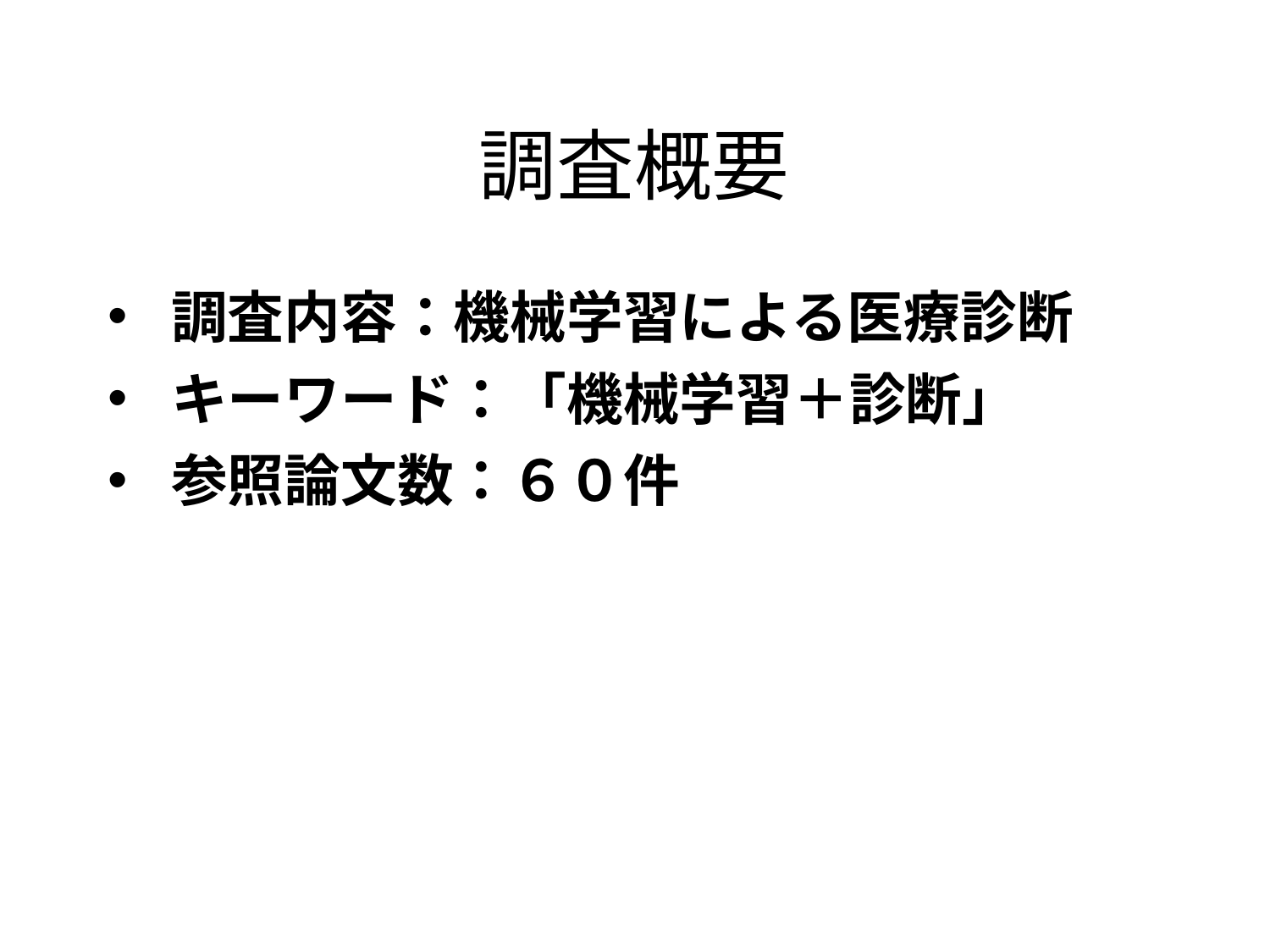

# 調査概要
調査内容：機械学習による医療診断
キーワード：「機械学習＋診断」
参照論文数：６０件